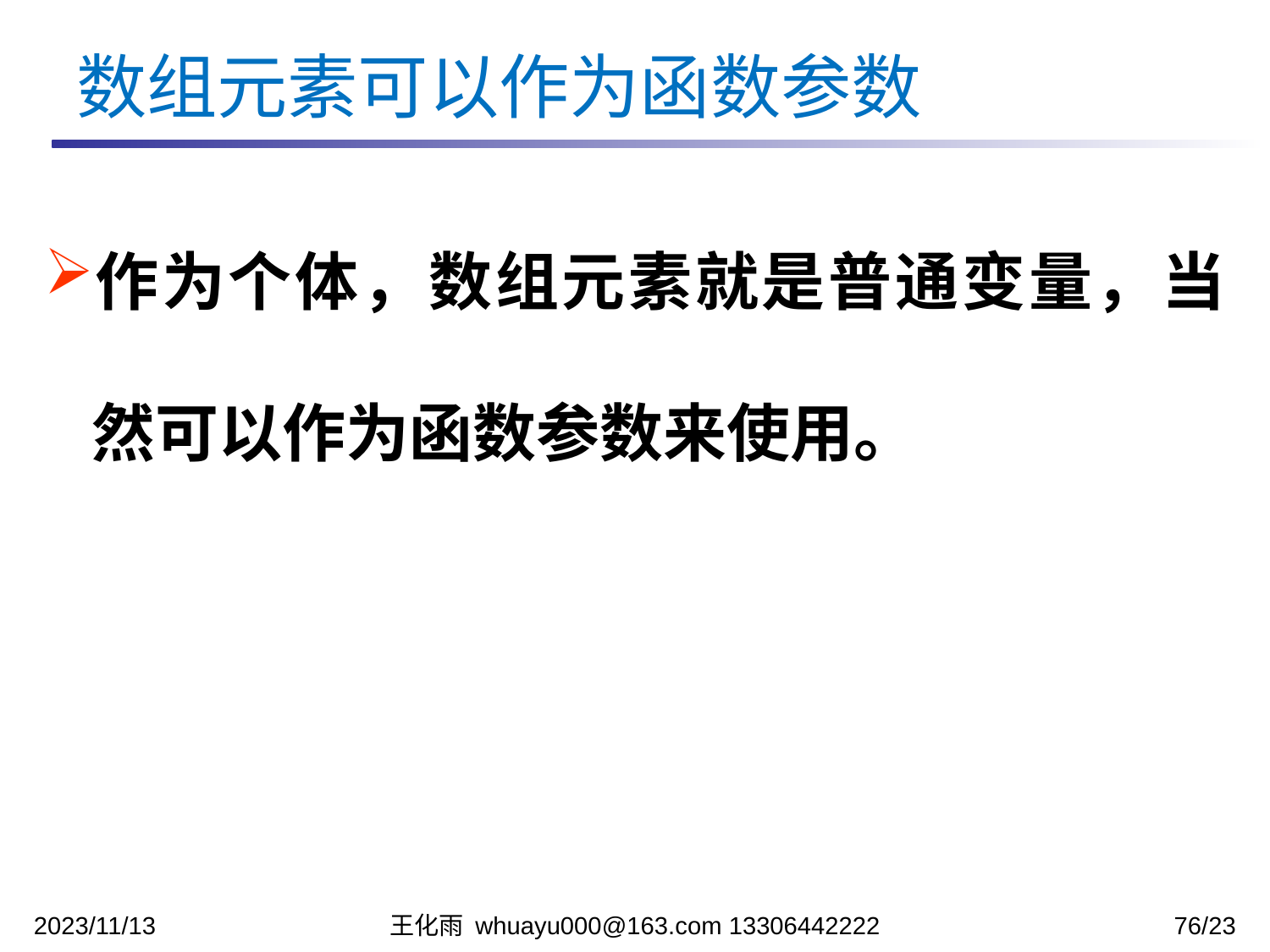

数组元素可以作为函数参数
作为个体，数组元素就是普通变量，当然可以作为函数参数来使用。
2023/11/13
王化雨 whuayu000@163.com 13306442222
76/23